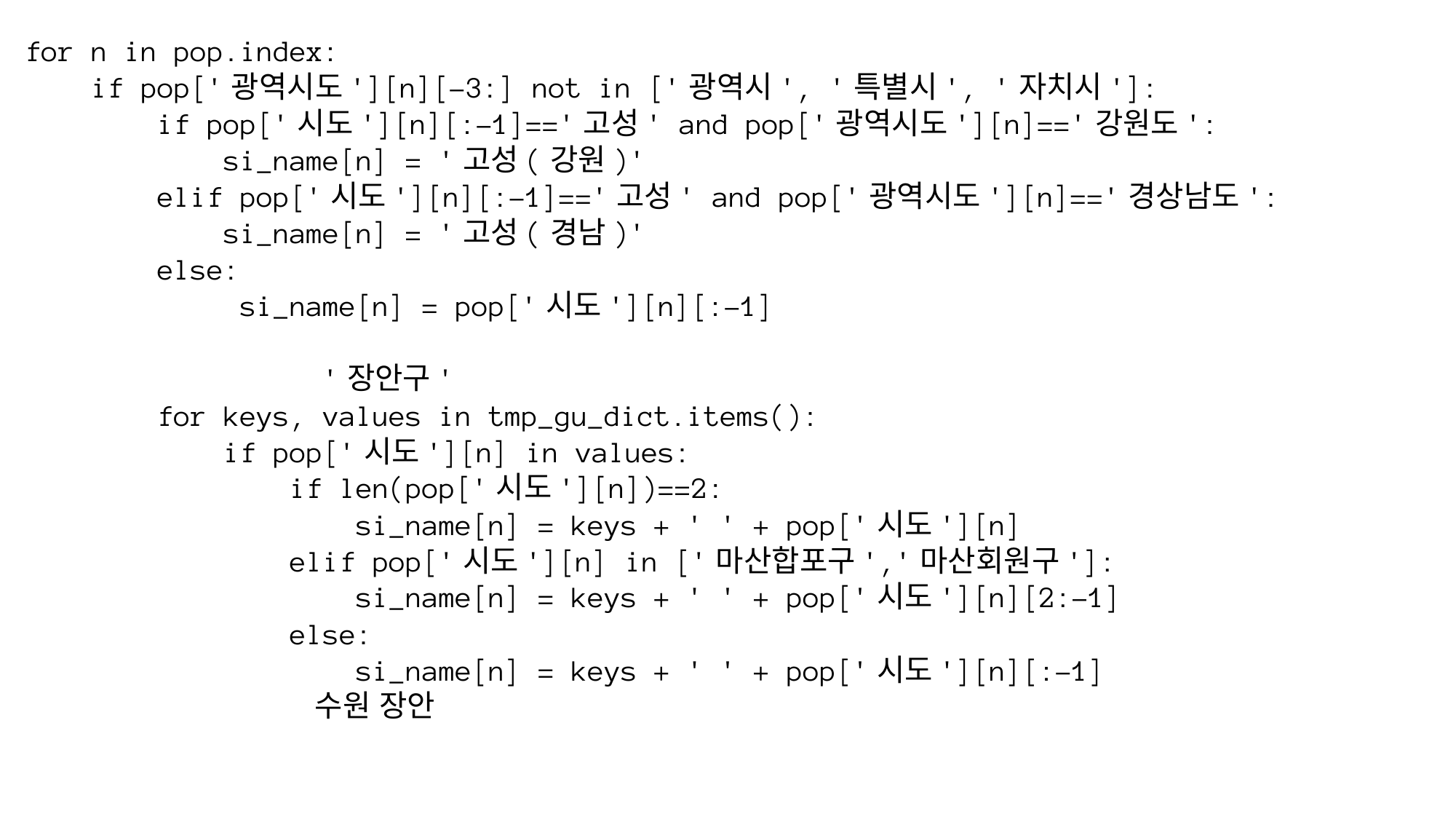

for n in pop.index:
    if pop['광역시도'][n][-3:] not in ['광역시', '특별시', '자치시']:
        if pop['시도'][n][:-1]=='고성' and pop['광역시도'][n]=='강원도':
            si_name[n] = '고성(강원)'
        elif pop['시도'][n][:-1]=='고성' and pop['광역시도'][n]=='경상남도':
            si_name[n] = '고성(경남)'
        else:
             si_name[n] = pop['시도'][n][:-1]

                  '장안구'
        for keys, values in tmp_gu_dict.items():
            if pop['시도'][n] in values:
                if len(pop['시도'][n])==2:
                    si_name[n] = keys + ' ' + pop['시도'][n]
                elif pop['시도'][n] in ['마산합포구','마산회원구']:
                    si_name[n] = keys + ' ' + pop['시도'][n][2:-1]
                else:
                    si_name[n] = keys + ' ' + pop['시도'][n][:-1]
                                 수원 장안